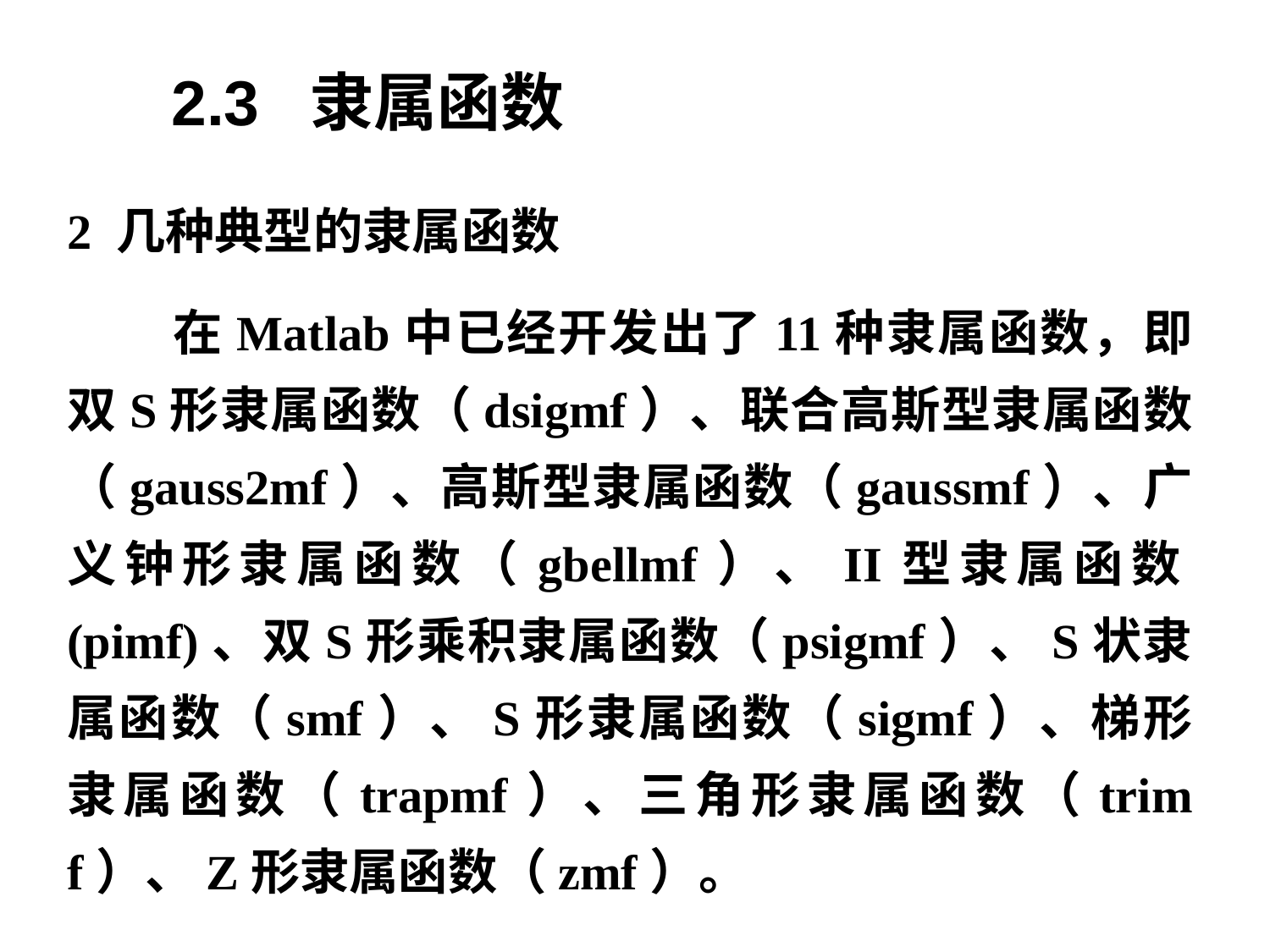

# 2.3  隶属函数
2 几种典型的隶属函数
       在Matlab中已经开发出了11种隶属函数，即双S形隶属函数（dsigmf）、联合高斯型隶属函数（gauss2mf）、高斯型隶属函数（gaussmf）、广义钟形隶属函数（gbellmf）、II型隶属函数(pimf)、双S形乘积隶属函数（psigmf）、S状隶属函数（smf）、S形隶属函数（sigmf）、梯形隶属函数（trapmf）、三角形隶属函数（trimf）、Z形隶属函数（zmf）。